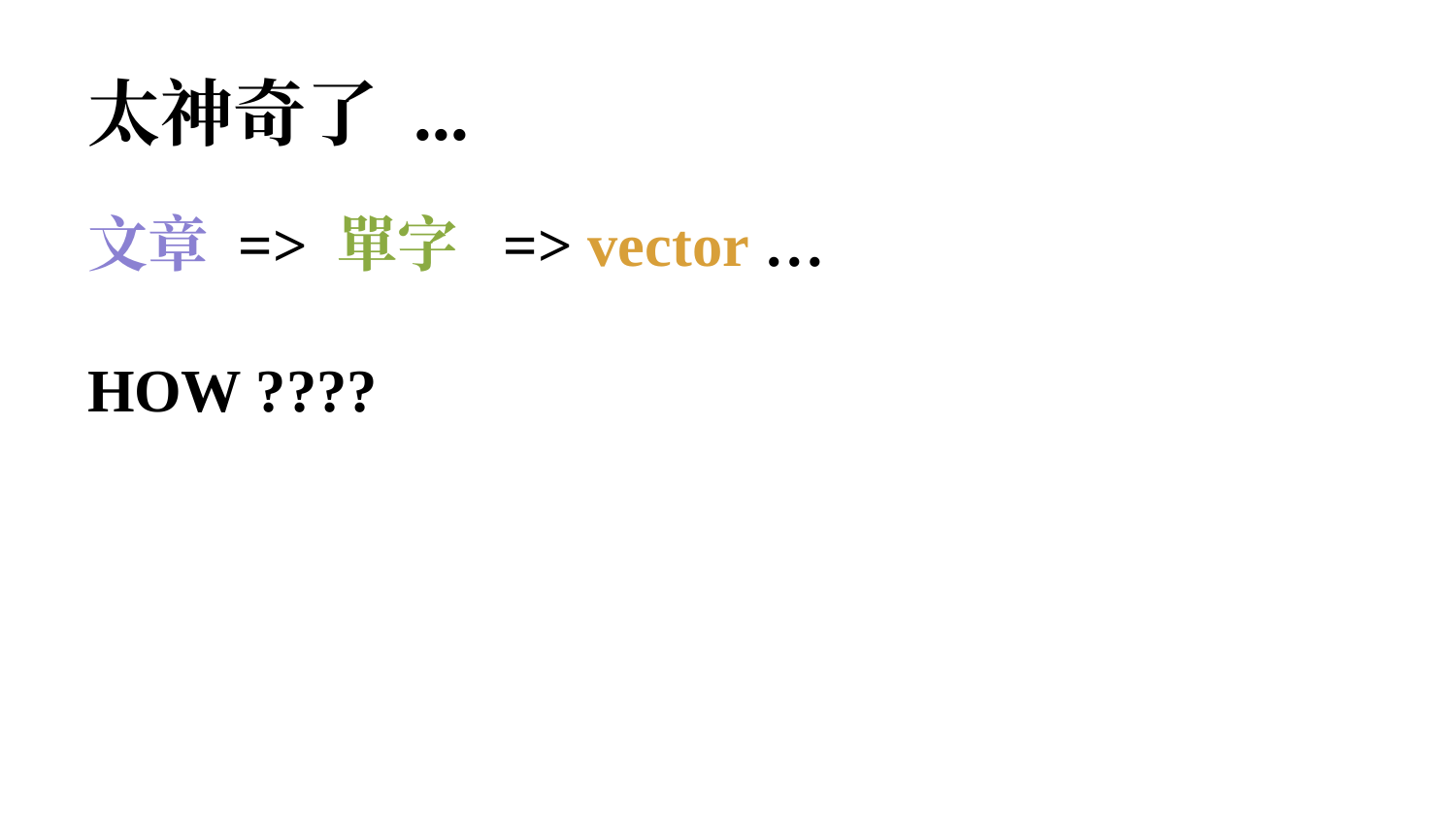

# 太神奇了 ...
文章 => 單字  => vector …

HOW ????